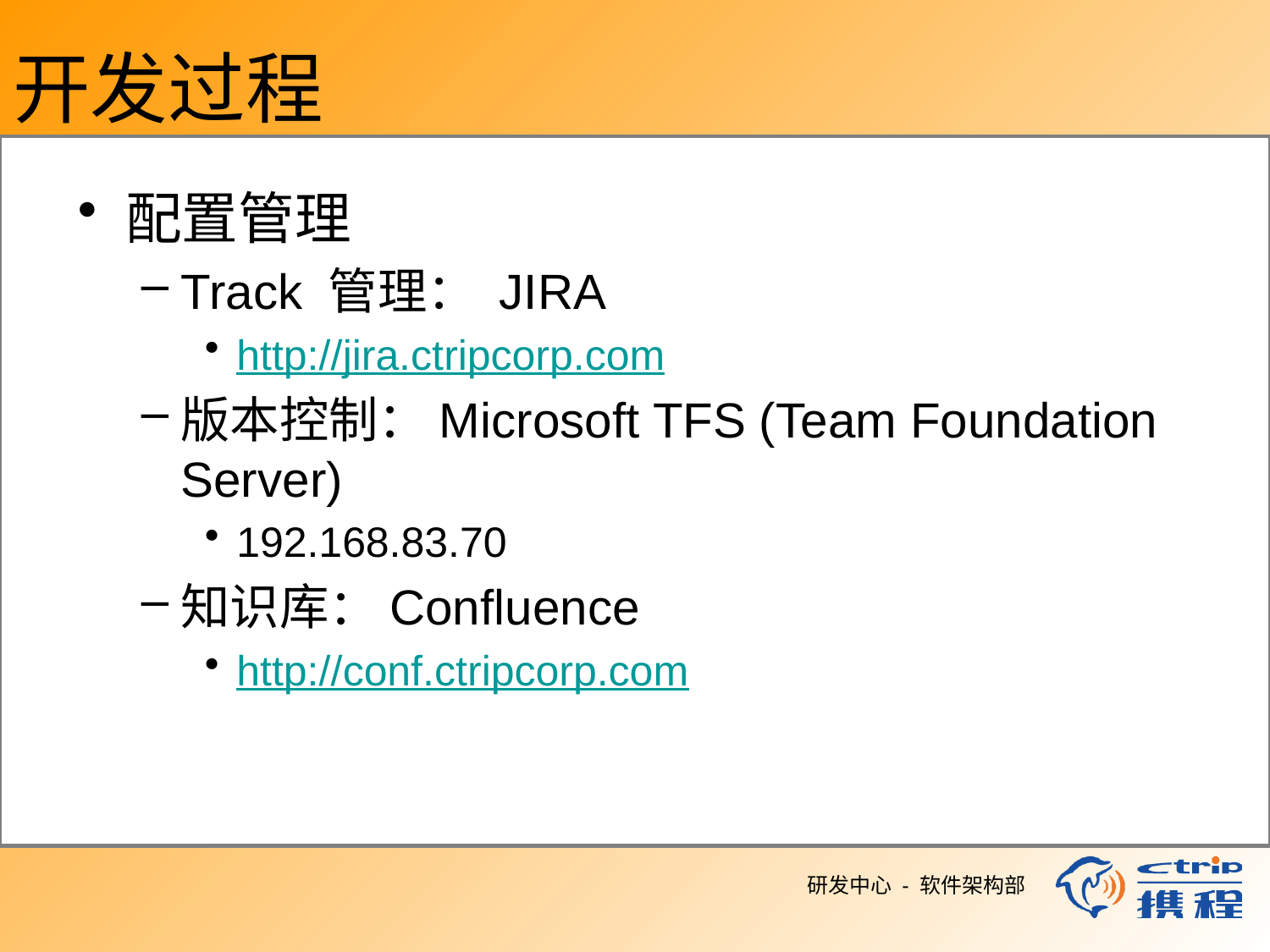

# 开发过程
配置管理
Track 管理： JIRA
http://jira.ctripcorp.com
版本控制：Microsoft TFS (Team Foundation Server)
192.168.83.70
知识库：Confluence
http://conf.ctripcorp.com
研发中心 - 软件架构部